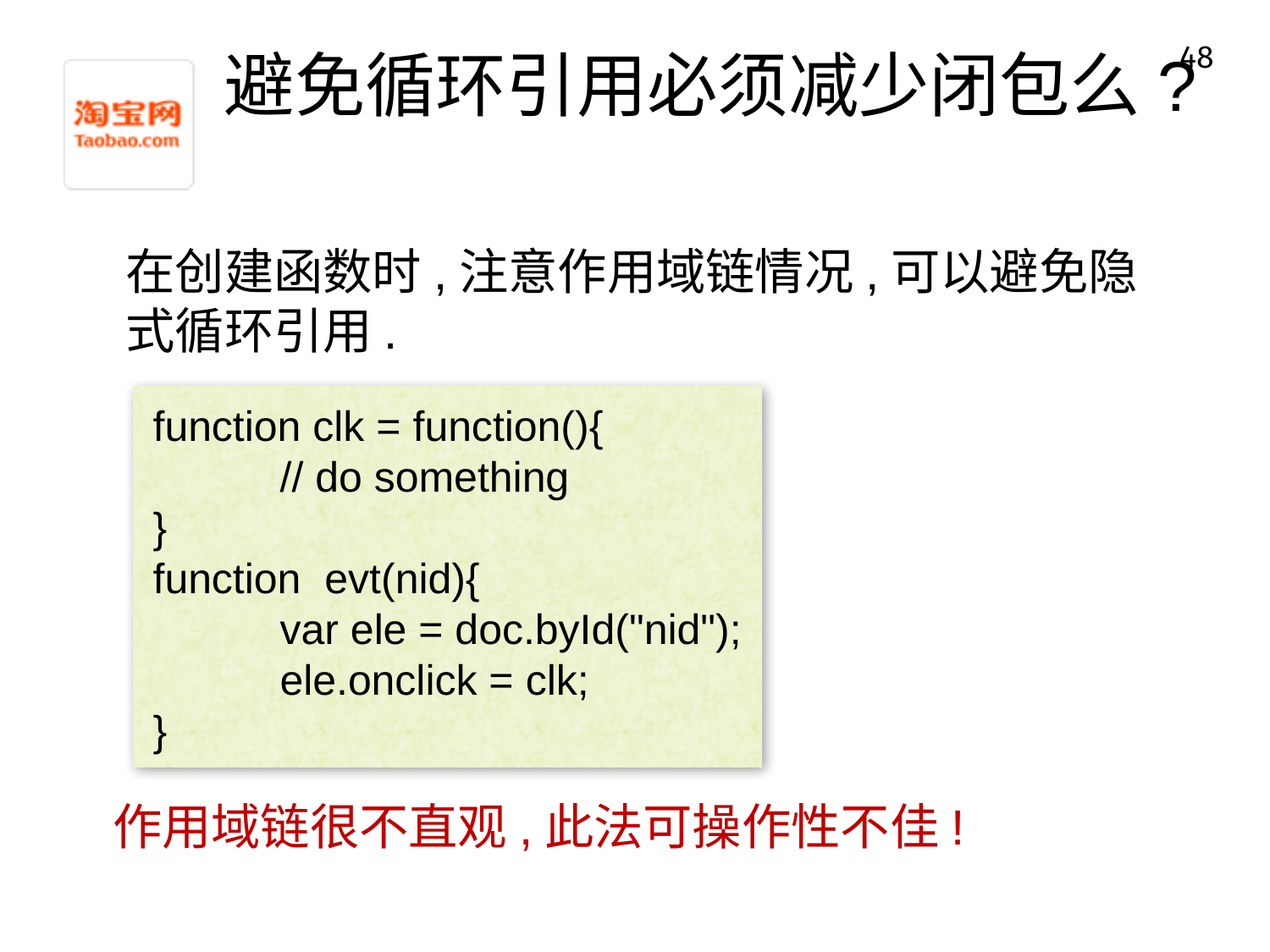

48
# 避免循环引用必须减少闭包么?
在创建函数时,注意作用域链情况,可以避免隐式循环引用.
function clk = function(){
	// do something
}
function  evt(nid){
	var ele = doc.byId("nid");
	ele.onclick = clk;
}
作用域链很不直观,此法可操作性不佳!